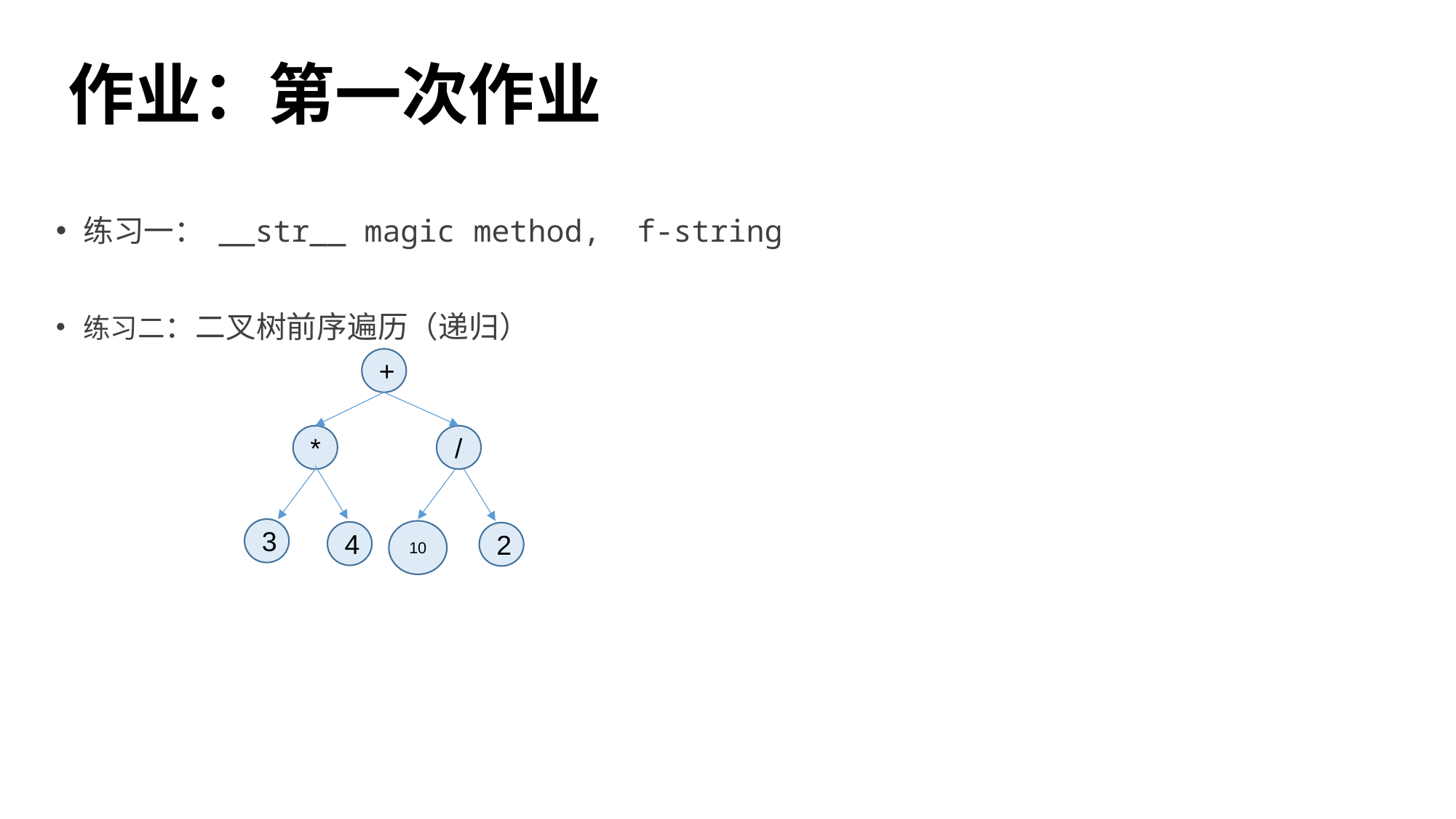

# 作业：第一次作业

练习一： __str__ magic method,  f-string

练习二：二叉树前序遍历（递归）
+
*
/
3
10
4
2